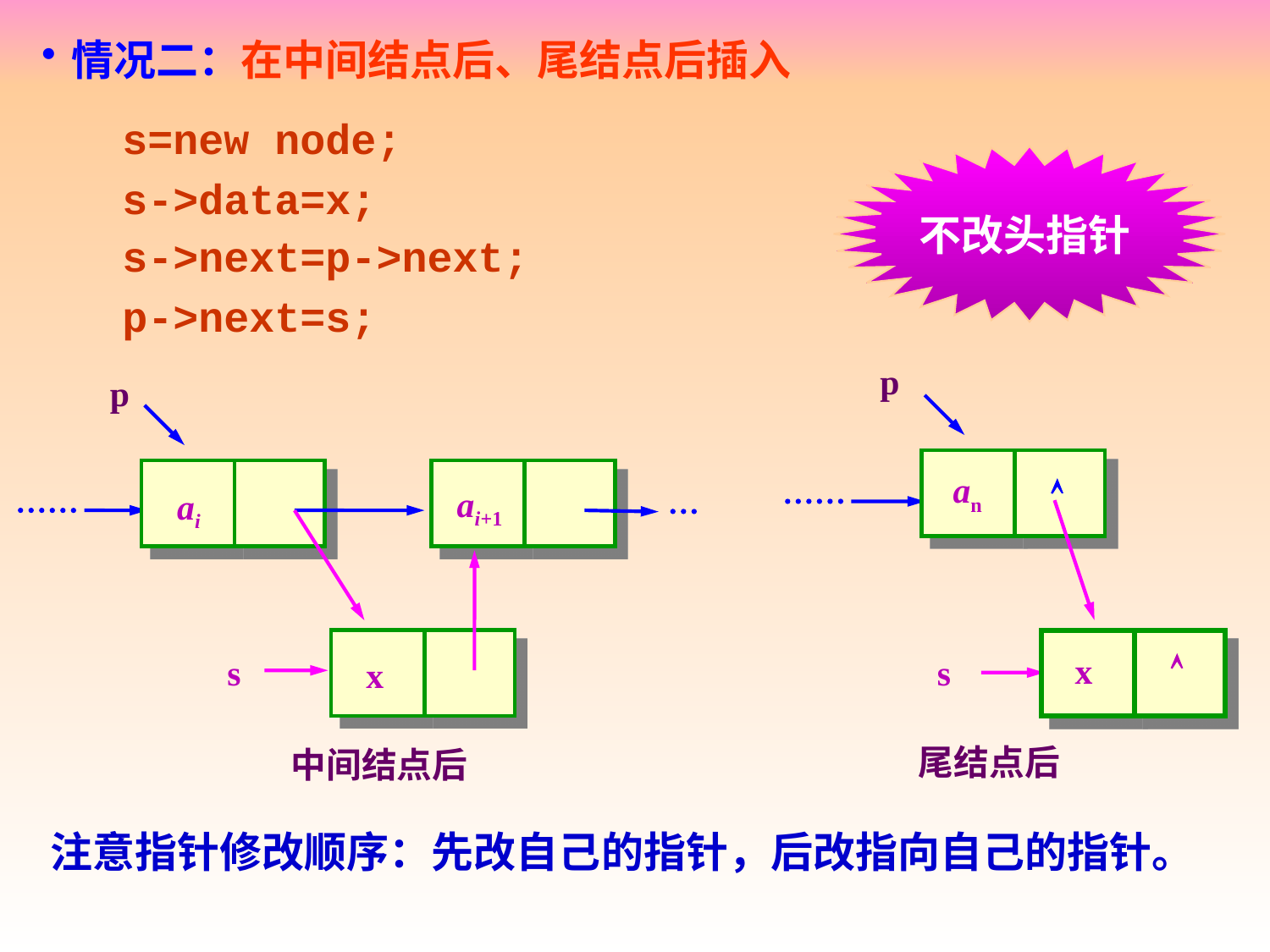

情况二：在中间结点后、尾结点后插入
s=new node;

不改头指针

s->data=x;
s->next=p->next;
p->next=s;
p
p

an
∧
ai+1
ai

s

s

∧
x
x
尾结点后
中间结点后
注意指针修改顺序：先改自己的指针，后改指向自己的指针。